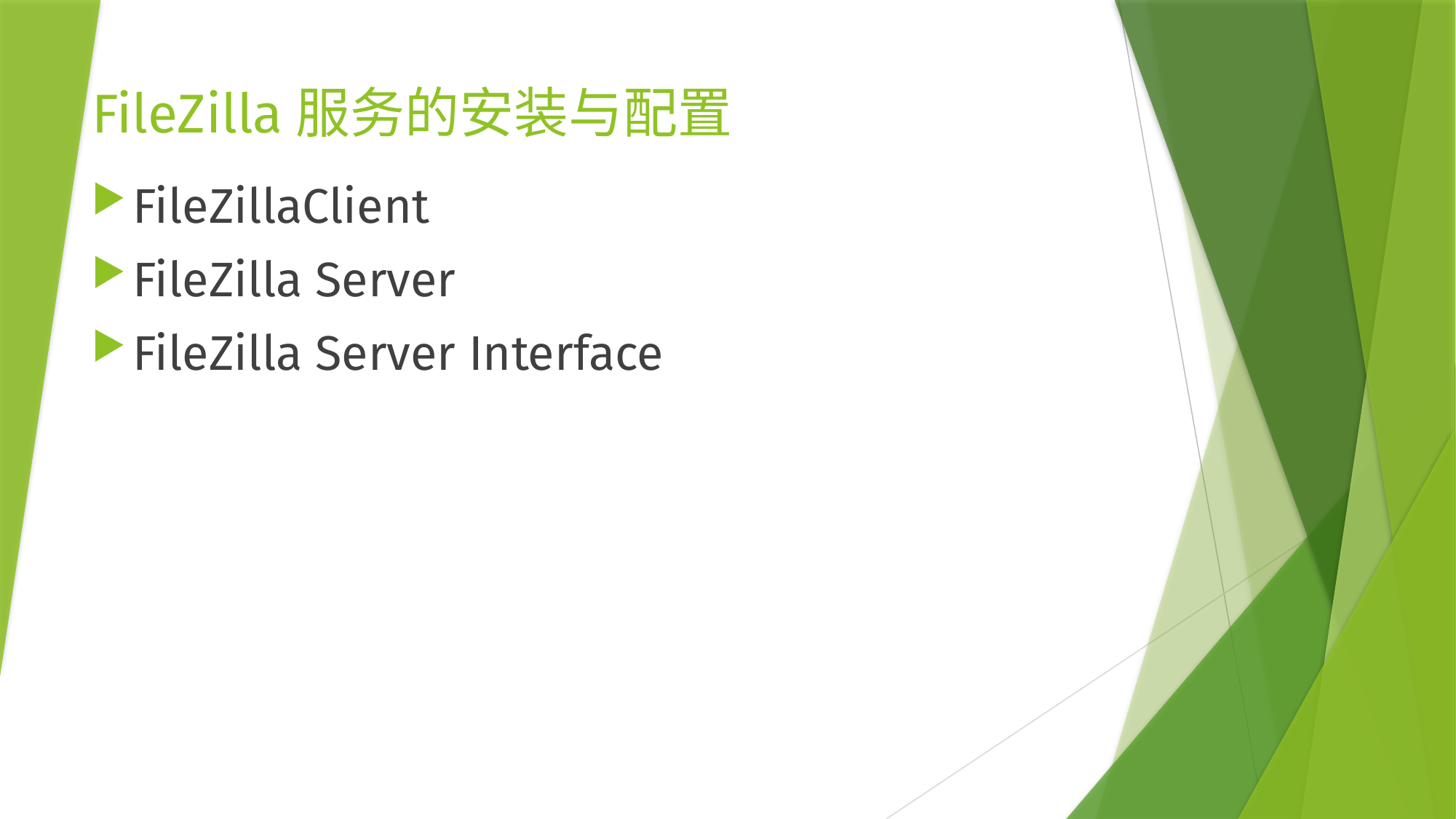

FileZilla服务的安装与配置
FileZillaClient
FileZilla Server
FileZilla Server Interface